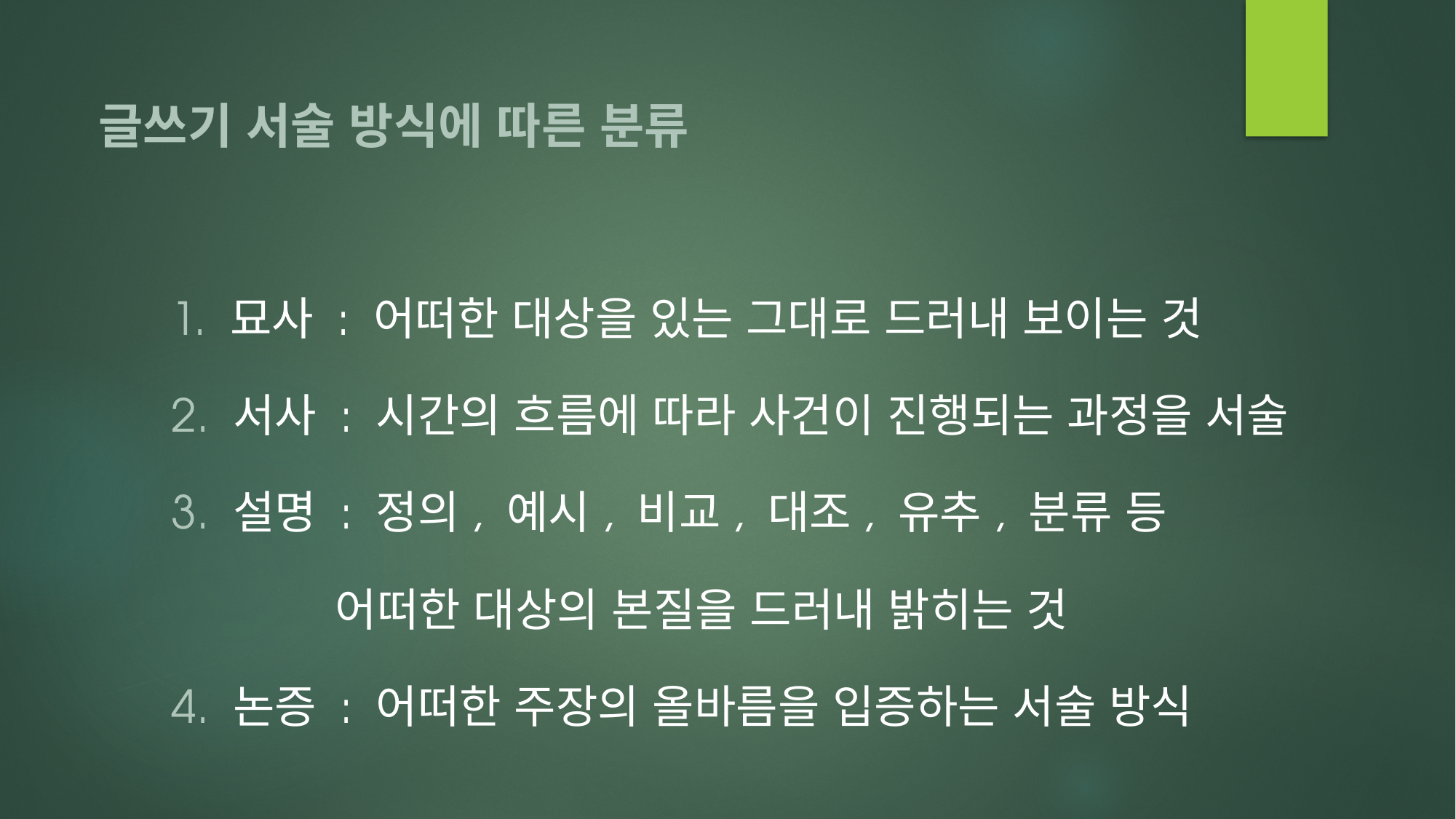

# 글쓰기 서술 방식에 따른 분류
1. 묘사 : 어떠한 대상을 있는 그대로 드러내 보이는 것
2. 서사 : 시간의 흐름에 따라 사건이 진행되는 과정을 서술
3. 설명 : 정의, 예시, 비교, 대조, 유추, 분류 등
            어떠한 대상의 본질을 드러내 밝히는 것
4. 논증 : 어떠한 주장의 올바름을 입증하는 서술 방식